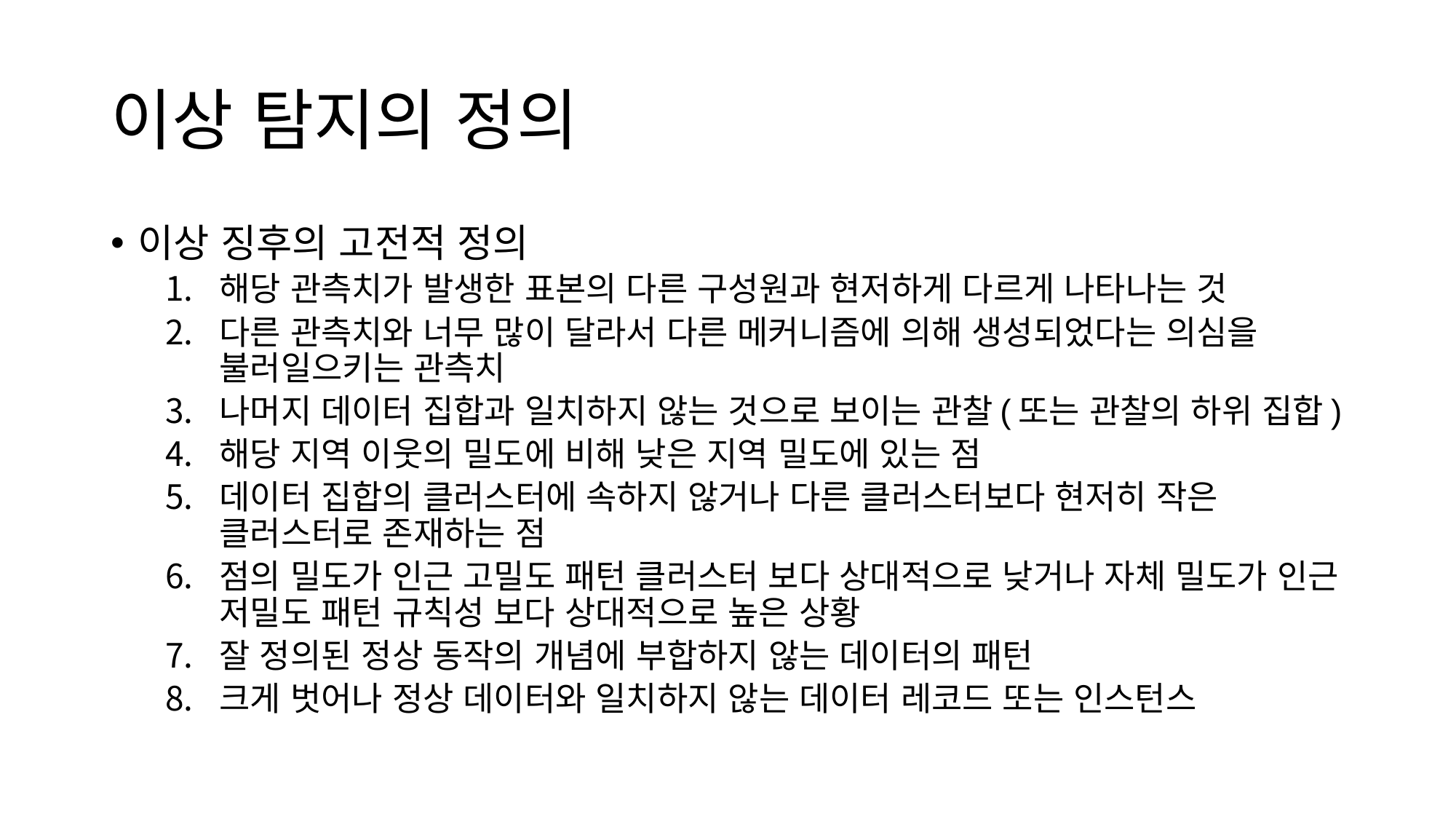

# 이상 탐지의 정의
이상 징후의 고전적 정의
해당 관측치가 발생한 표본의 다른 구성원과 현저하게 다르게 나타나는 것
다른 관측치와 너무 많이 달라서 다른 메커니즘에 의해 생성되었다는 의심을 불러일으키는 관측치
나머지 데이터 집합과 일치하지 않는 것으로 보이는 관찰(또는 관찰의 하위 집합)
해당 지역 이웃의 밀도에 비해 낮은 지역 밀도에 있는 점
데이터 집합의 클러스터에 속하지 않거나 다른 클러스터보다 현저히 작은 클러스터로 존재하는 점
점의 밀도가 인근 고밀도 패턴 클러스터 보다 상대적으로 낮거나 자체 밀도가 인근 저밀도 패턴 규칙성 보다 상대적으로 높은 상황
잘 정의된 정상 동작의 개념에 부합하지 않는 데이터의 패턴
크게 벗어나 정상 데이터와 일치하지 않는 데이터 레코드 또는 인스턴스